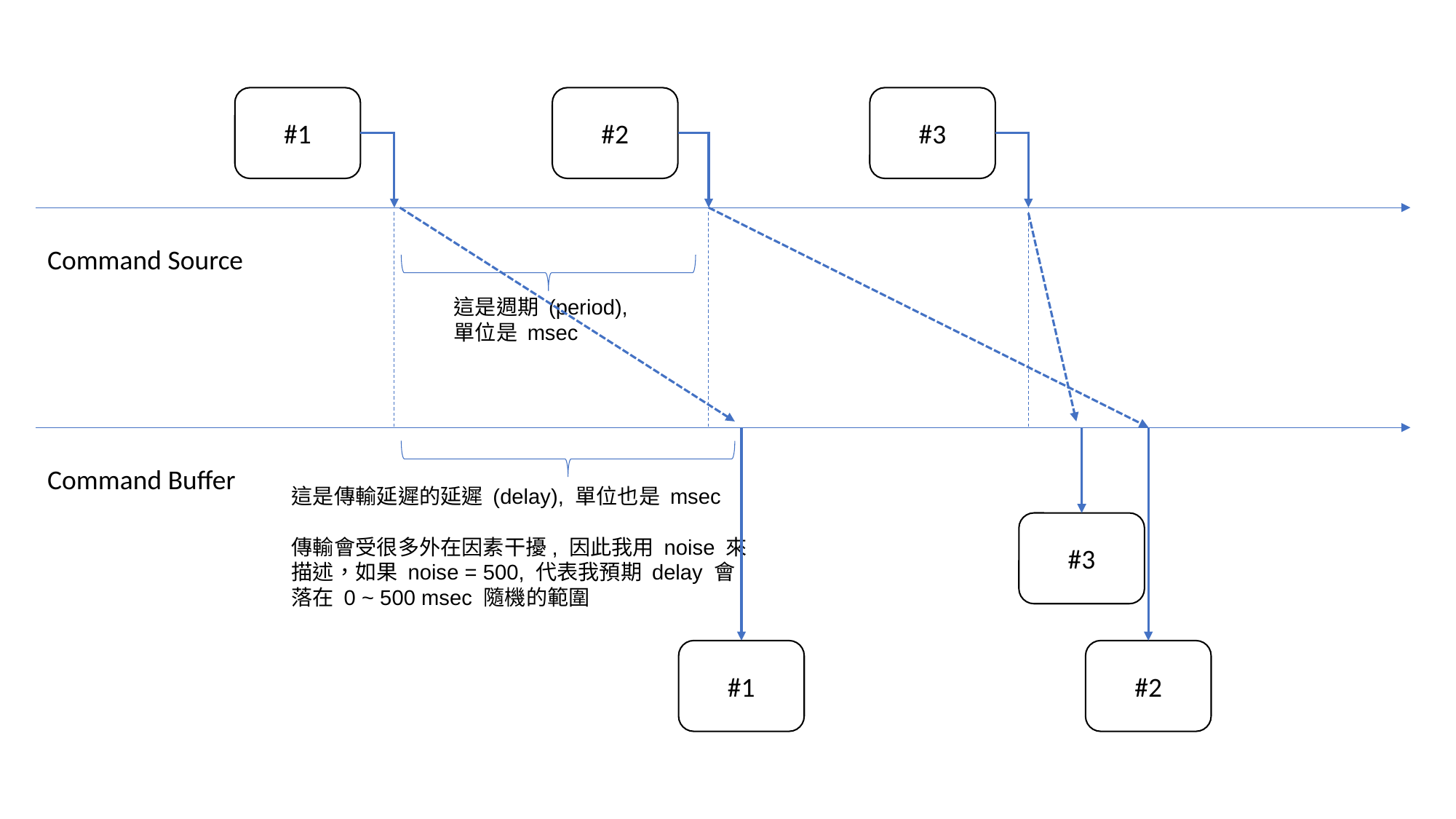

#1
#2
#3

Command Source
這是週期 (period),
單位是 msec

Command Buffer
這是傳輸延遲的延遲 (delay), 單位也是 msec

傳輸會受很多外在因素干擾, 因此我用 noise 來
描述，如果 noise = 500, 代表我預期 delay 會
落在 0 ~ 500 msec 隨機的範圍
#3
#1
#2